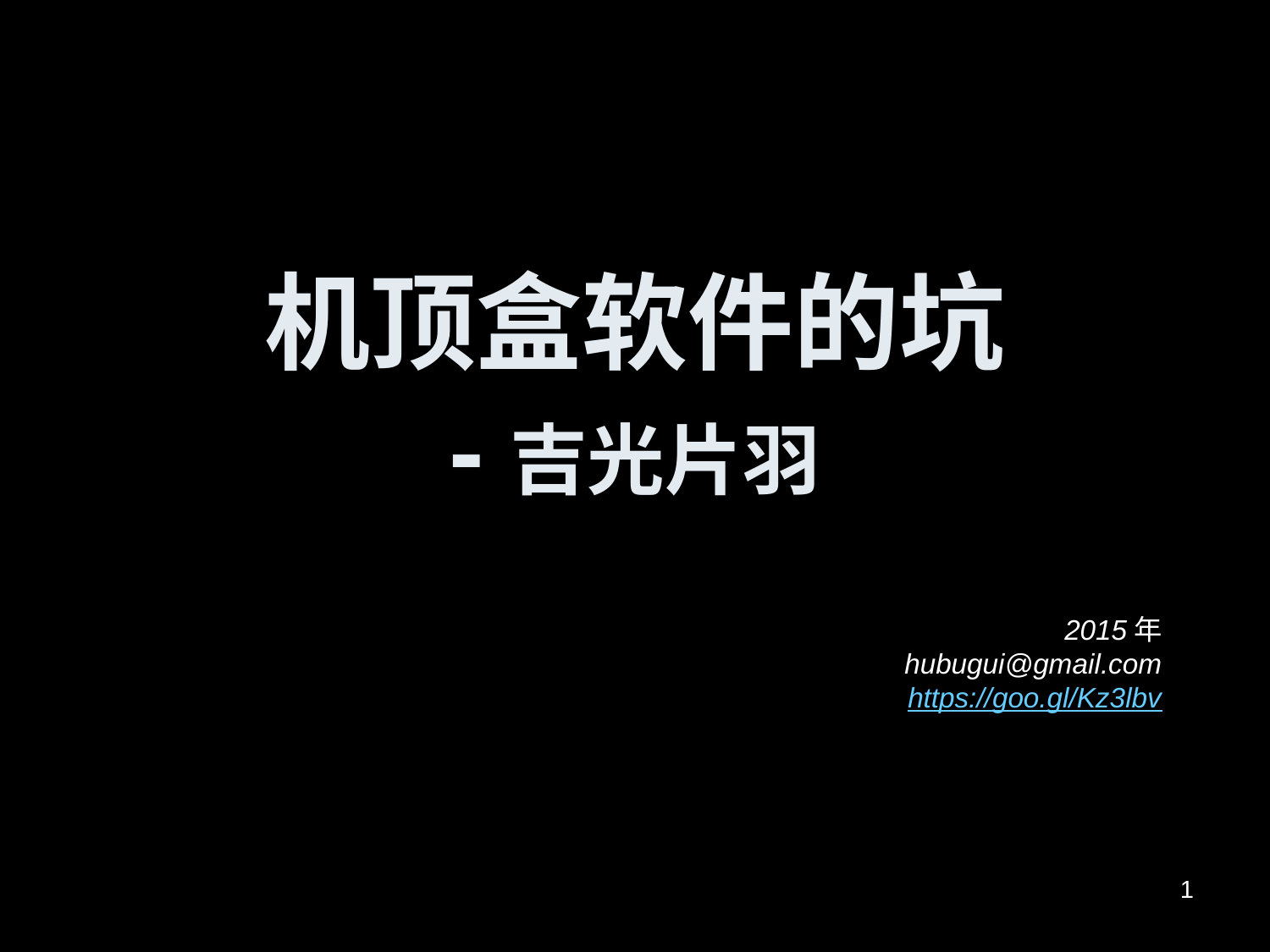

# 机顶盒软件的坑 -吉光片羽
2015年
hubugui@gmail.com
https://goo.gl/Kz3lbv
1